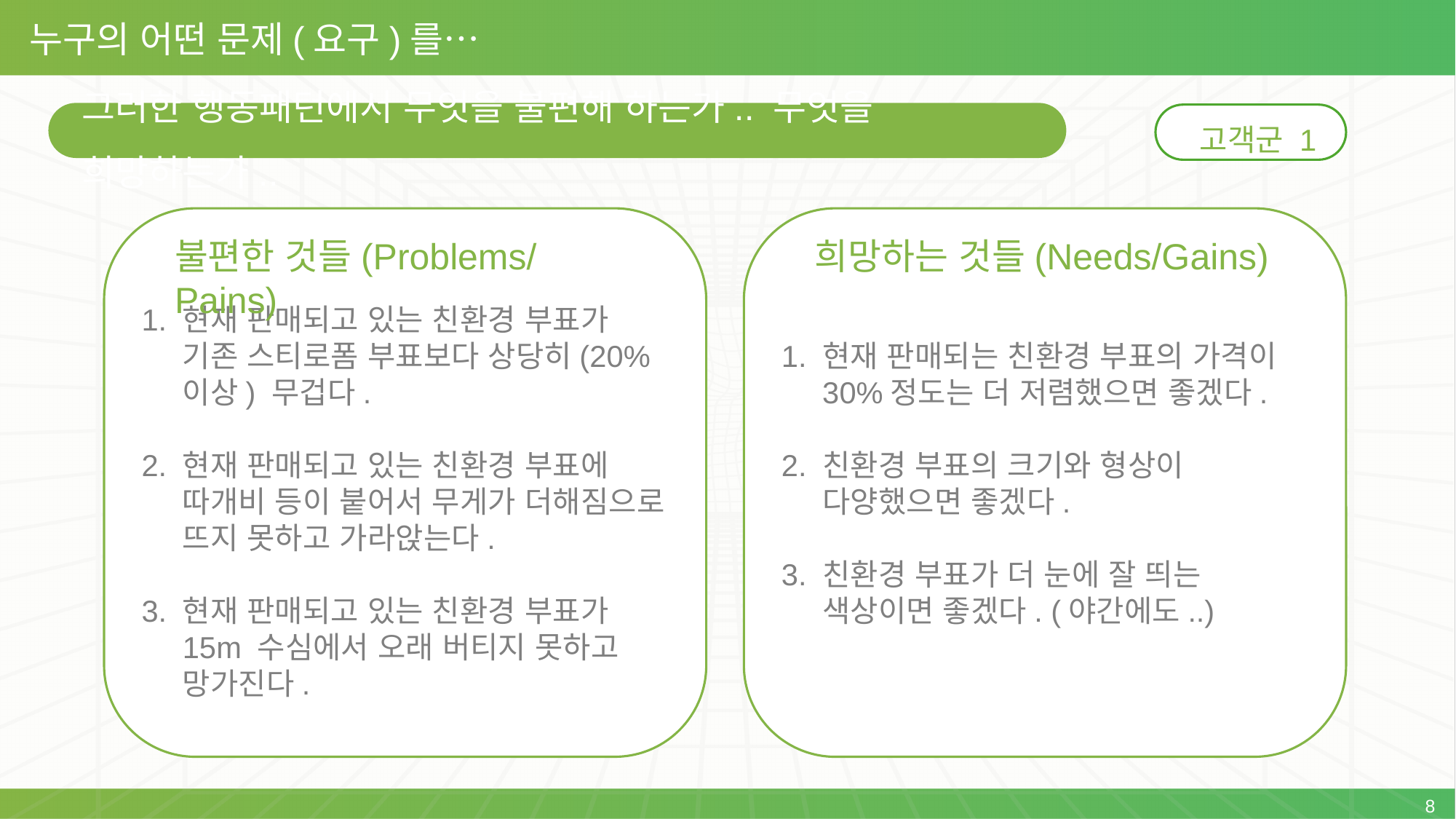

누구의 어떤 문제(요구)를…
그러한 행동패턴에서 무엇을 불편해 하는가.. 무엇을 희망하는가..
고객군 1

현재 판매되고 있는 친환경 부표가 기존 스티로폼 부표보다 상당히(20% 이상) 무겁다.

현재 판매되고 있는 친환경 부표에 따개비 등이 붙어서 무게가 더해짐으로 뜨지 못하고 가라앉는다.

현재 판매되고 있는 친환경 부표가 15m 수심에서 오래 버티지 못하고 망가진다.
현재 판매되는 친환경 부표의 가격이 30%정도는 더 저렴했으면 좋겠다.

친환경 부표의 크기와 형상이 다양했으면 좋겠다.

친환경 부표가 더 눈에 잘 띄는 색상이면 좋겠다. (야간에도..)
불편한 것들(Problems/Pains)
희망하는 것들(Needs/Gains)
8